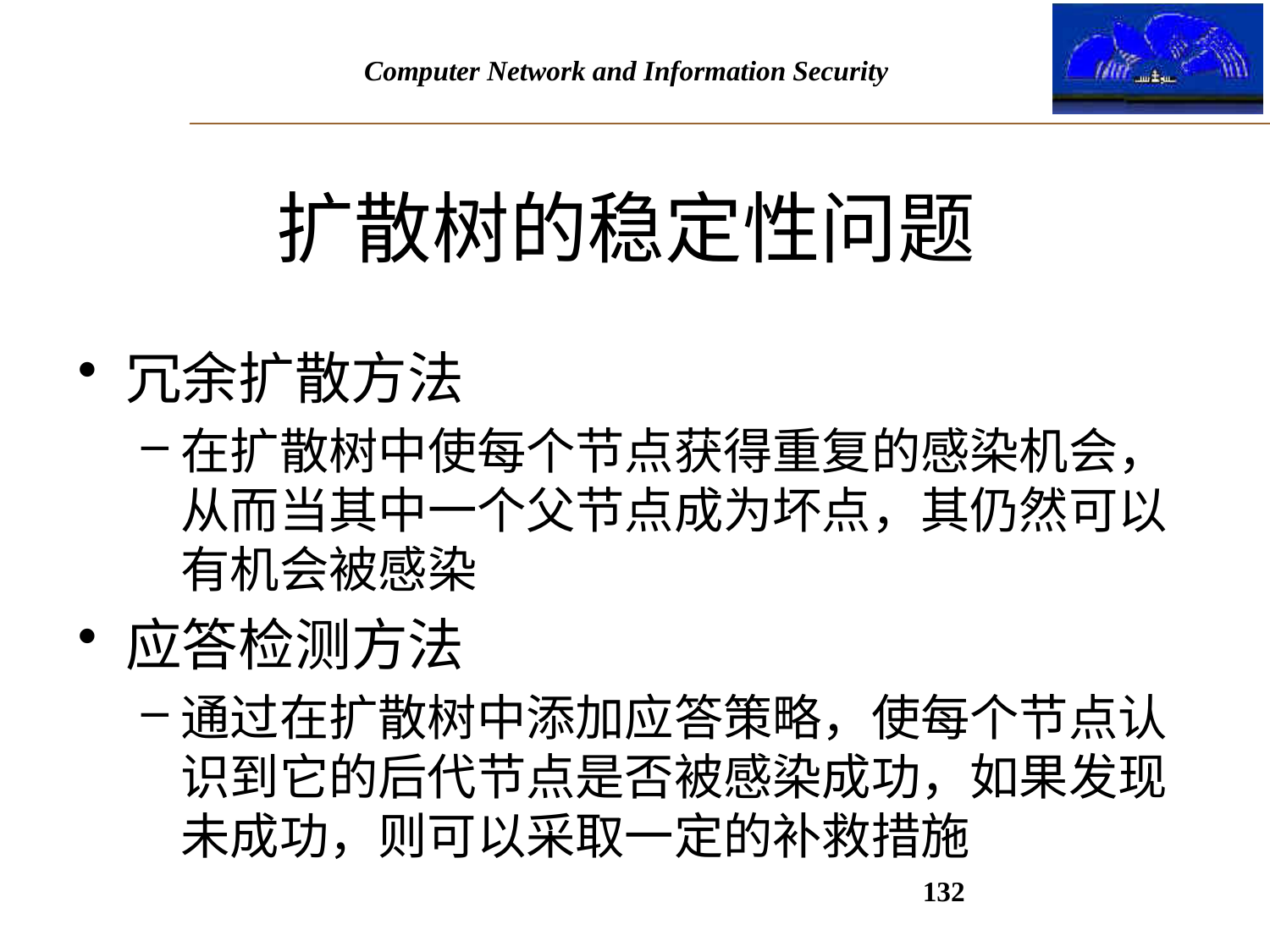

# 扩散树的稳定性问题
冗余扩散方法
在扩散树中使每个节点获得重复的感染机会，从而当其中一个父节点成为坏点，其仍然可以有机会被感染
应答检测方法
通过在扩散树中添加应答策略，使每个节点认识到它的后代节点是否被感染成功，如果发现未成功，则可以采取一定的补救措施
132